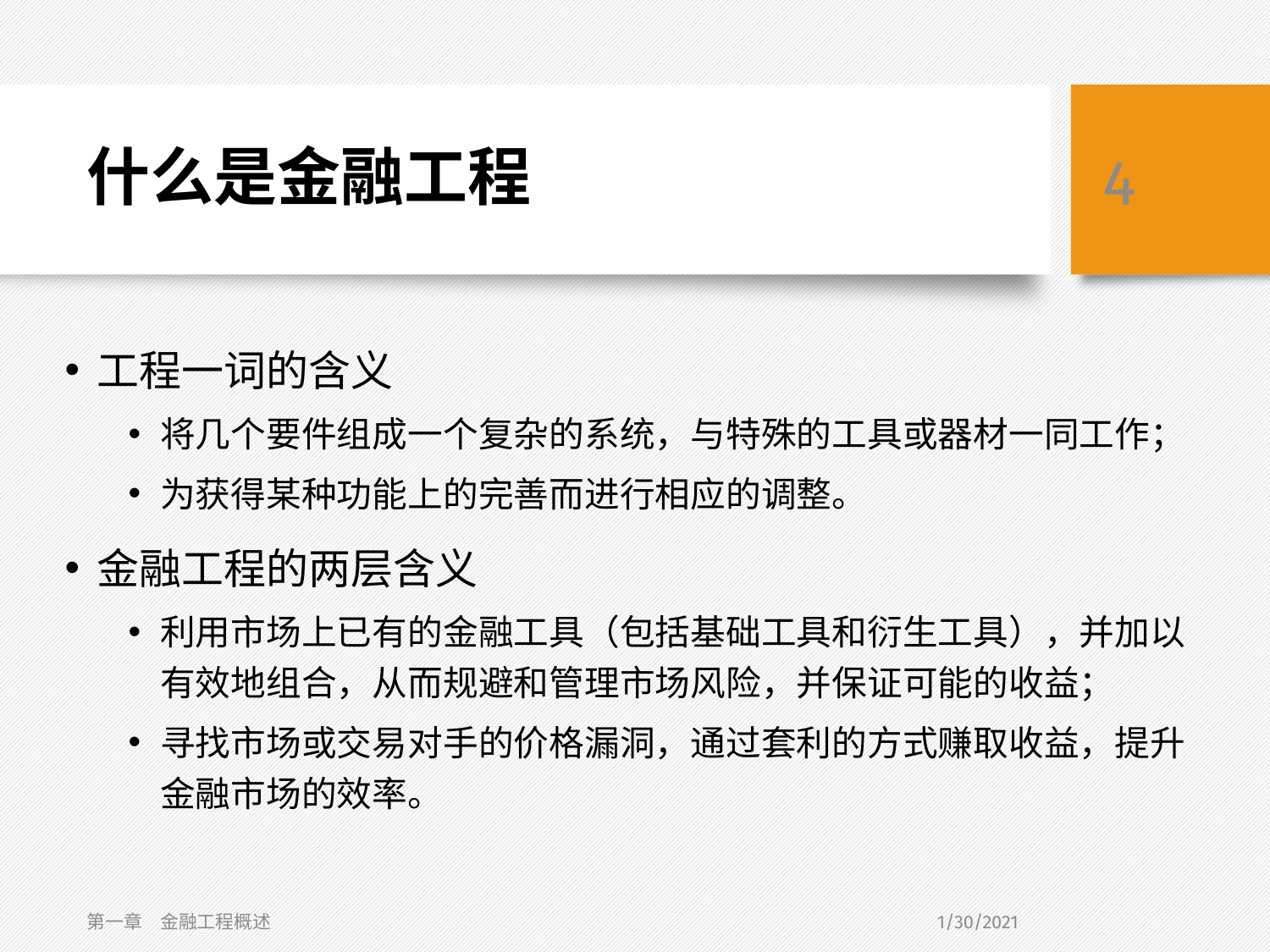

# 什么是金融工程
4
工程一词的含义
将几个要件组成一个复杂的系统，与特殊的工具或器材一同工作；
为获得某种功能上的完善而进行相应的调整。
金融工程的两层含义
利用市场上已有的金融工具（包括基础工具和衍生工具），并加以有效地组合，从而规避和管理市场风险，并保证可能的收益；
寻找市场或交易对手的价格漏洞，通过套利的方式赚取收益，提升金融市场的效率。
1/30/2021
第一章　金融工程概述